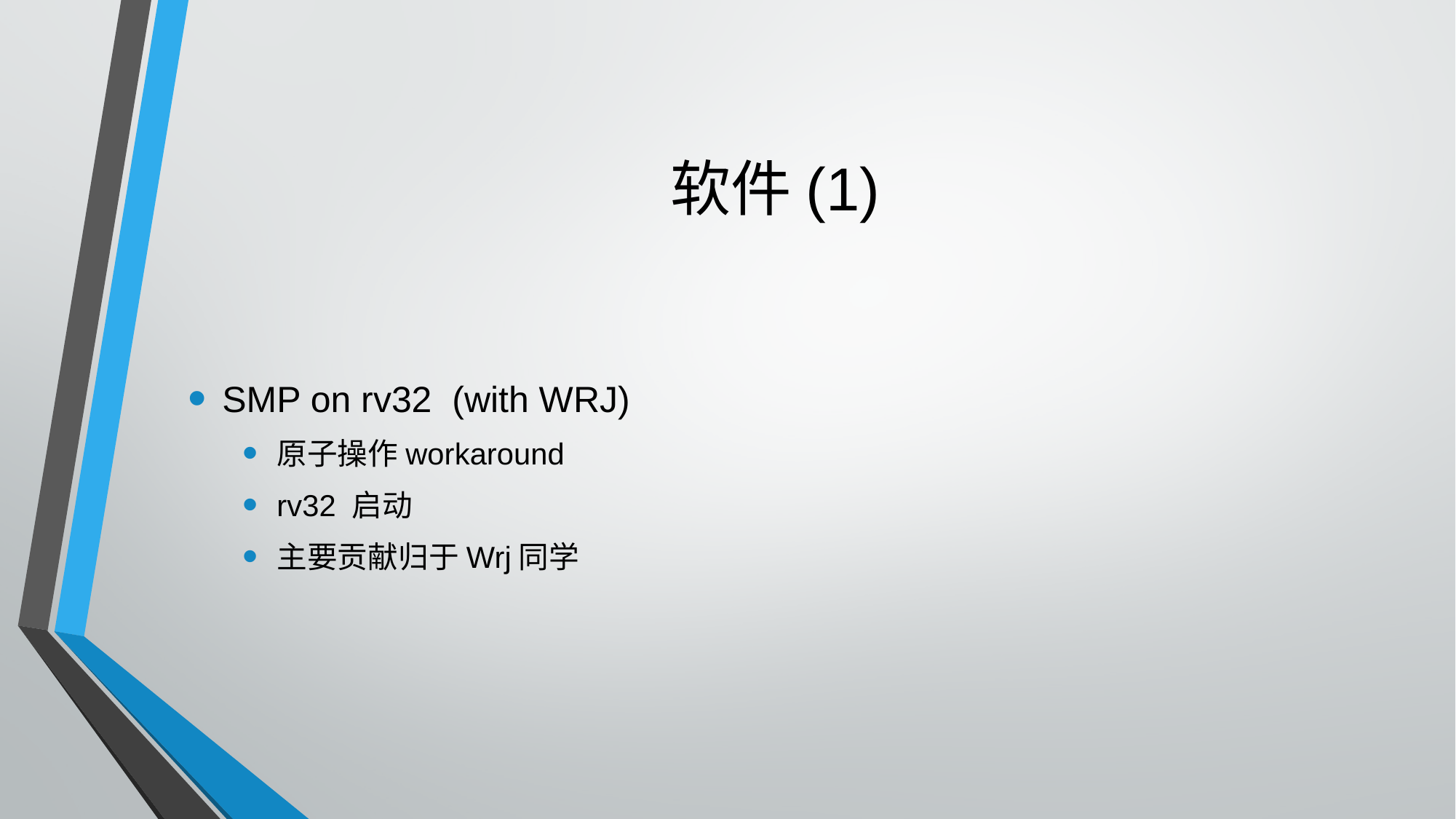

# 软件(1)
SMP on rv32  (with WRJ)
原子操作workaround
rv32 启动
主要贡献归于Wrj同学